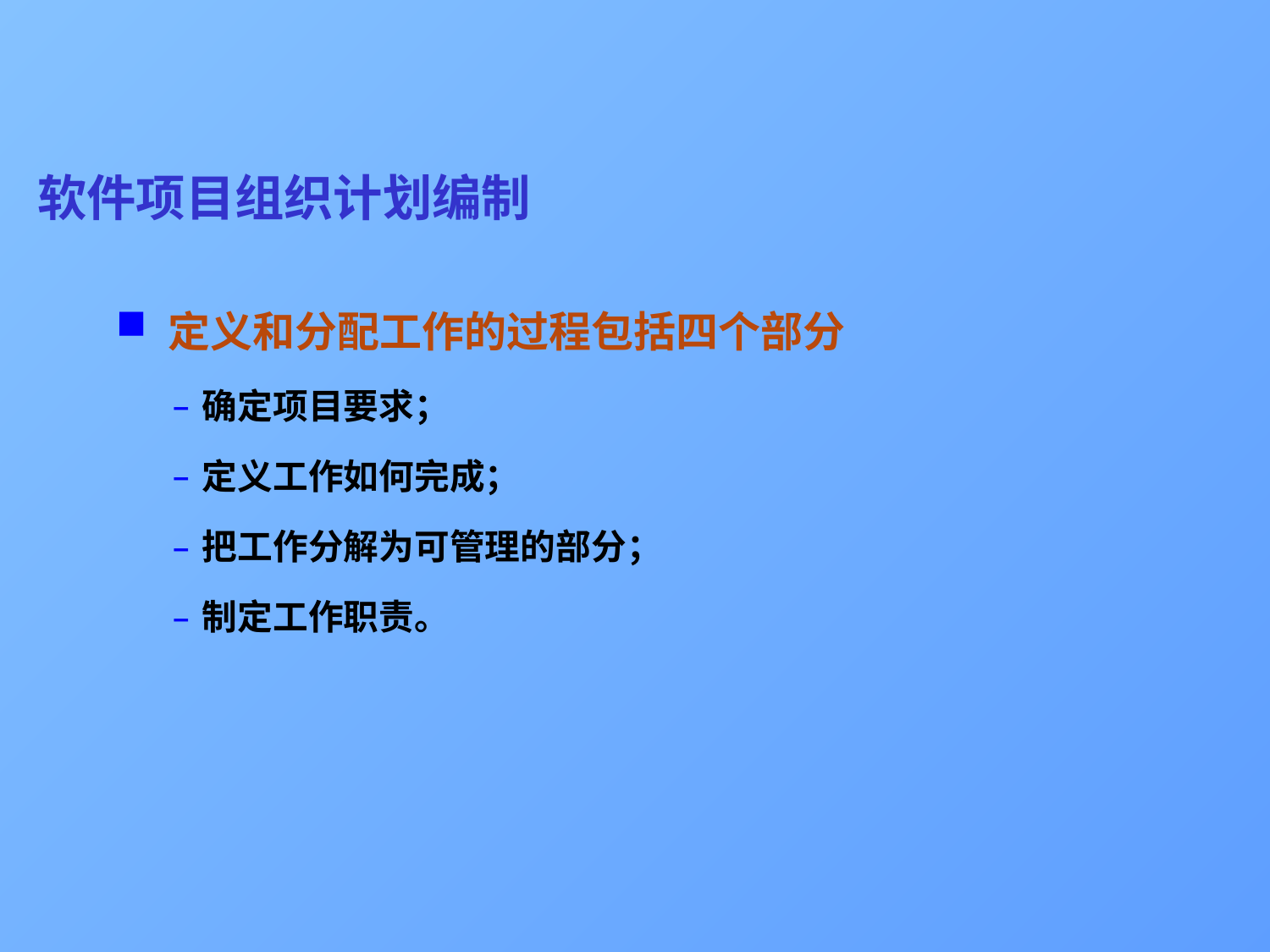

# 软件项目组织计划编制
 定义和分配工作的过程包括四个部分
确定项目要求；
定义工作如何完成；
把工作分解为可管理的部分；
制定工作职责。